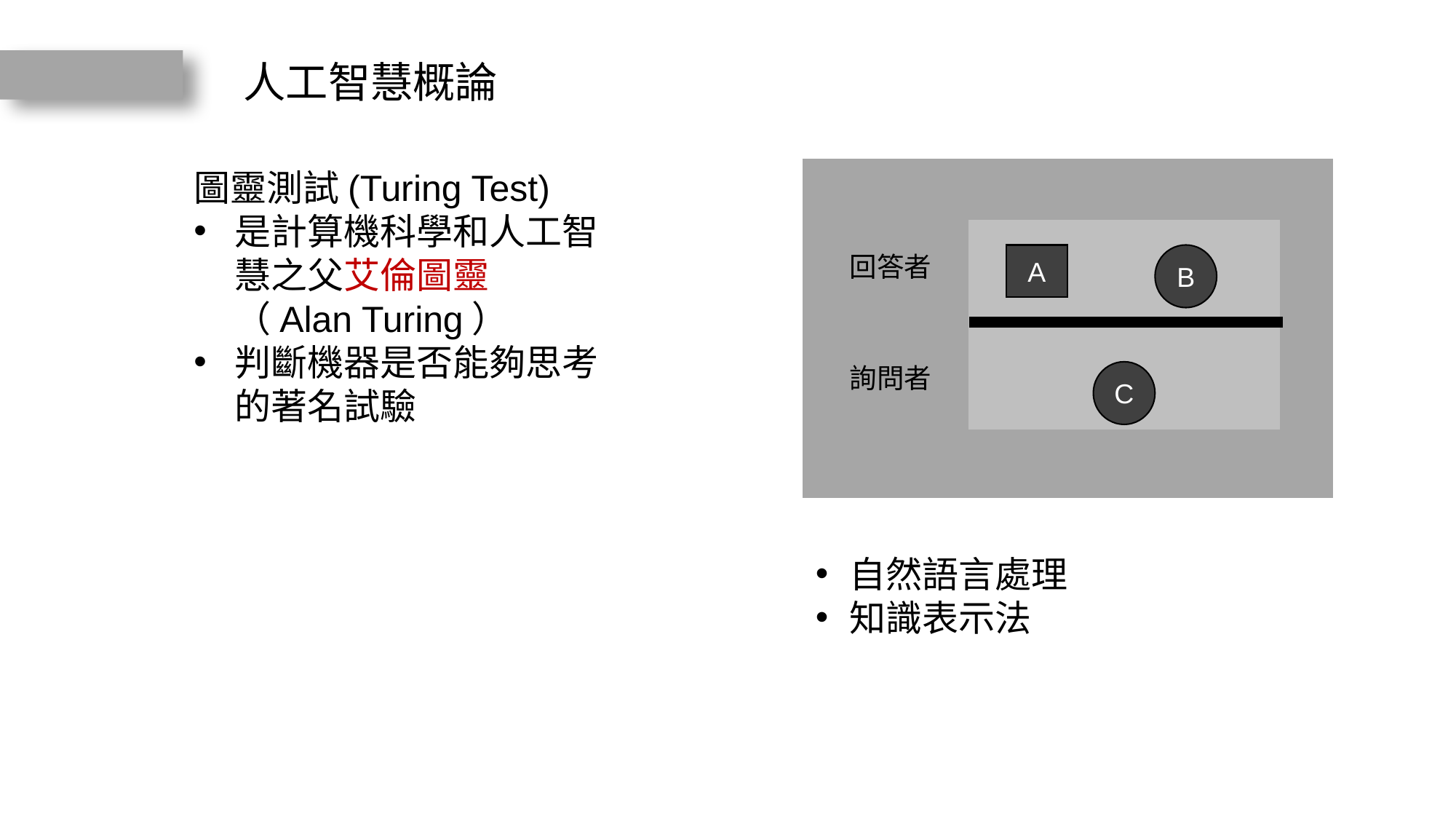

人工智慧概論
圖靈測試(Turing Test)
是計算機科學和人工智慧之父艾倫圖靈（Alan Turing）
判斷機器是否能夠思考的著名試驗

回答者
A
B

詢問者
C
自然語言處理
知識表示法